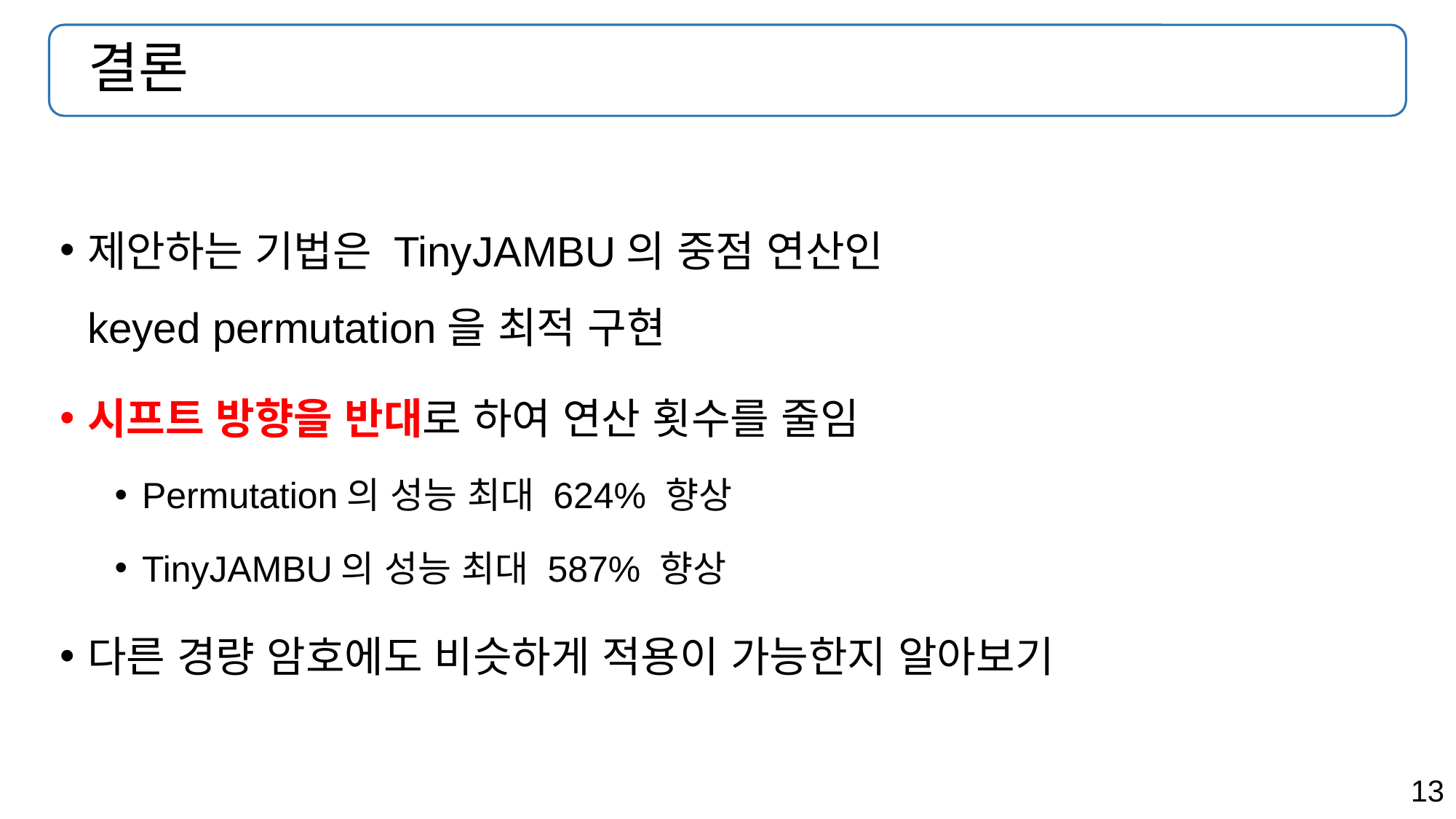

# 결론
제안하는 기법은 TinyJAMBU의 중점 연산인
keyed permutation을 최적 구현
시프트 방향을 반대로 하여 연산 횟수를 줄임
Permutation의 성능 최대 624% 향상
TinyJAMBU의 성능 최대 587% 향상
다른 경량 암호에도 비슷하게 적용이 가능한지 알아보기